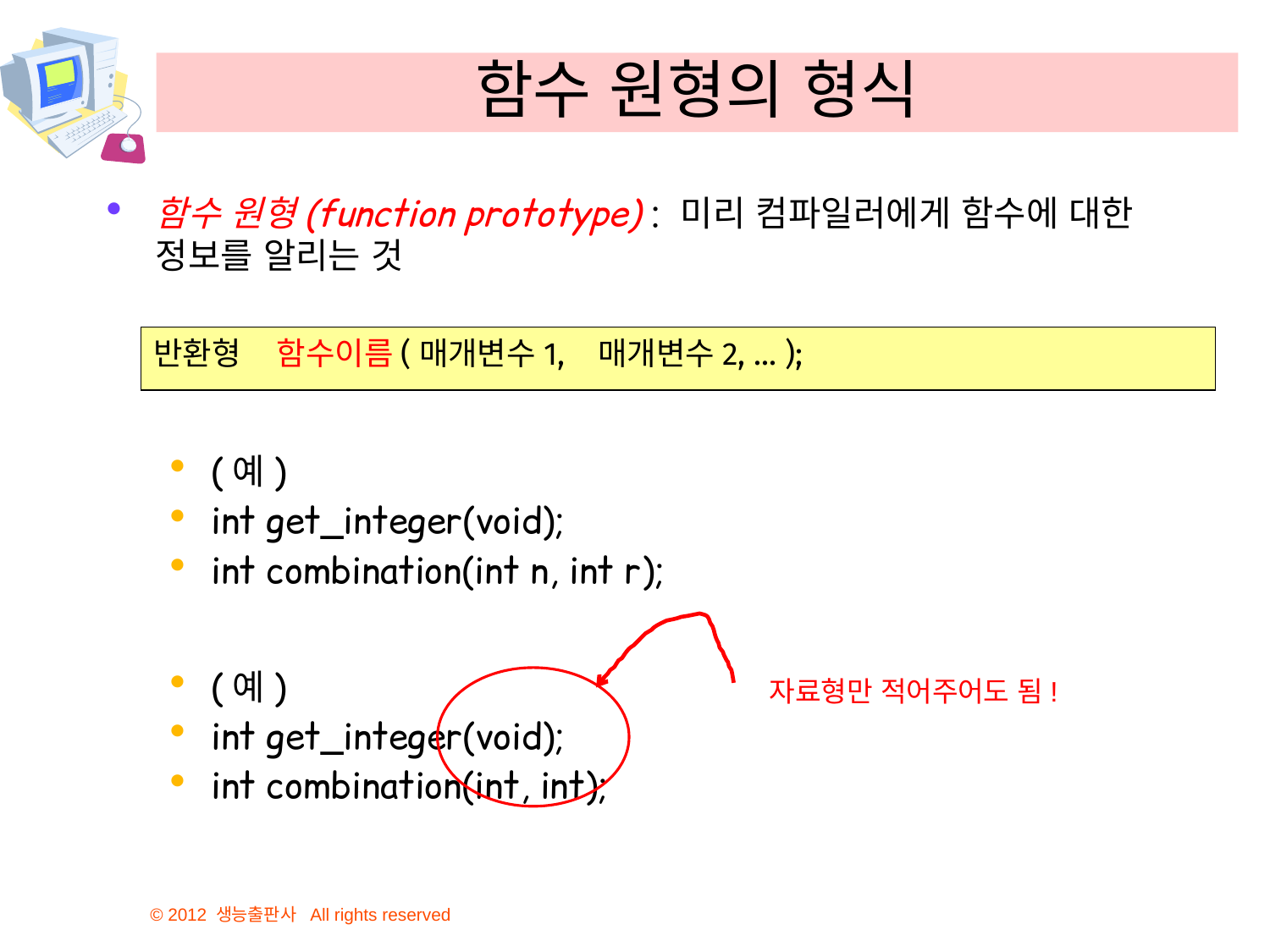

# 함수 원형의 형식
함수 원형(function prototype) : 미리 컴파일러에게 함수에 대한 정보를 알리는 것

(예)
int get_integer(void);
int combination(int n, int r);

(예)
int get_integer(void);
int combination(int, int);

반환형    함수이름(매개변수1,   매개변수2, ... );

자료형만 적어주어도 됨!